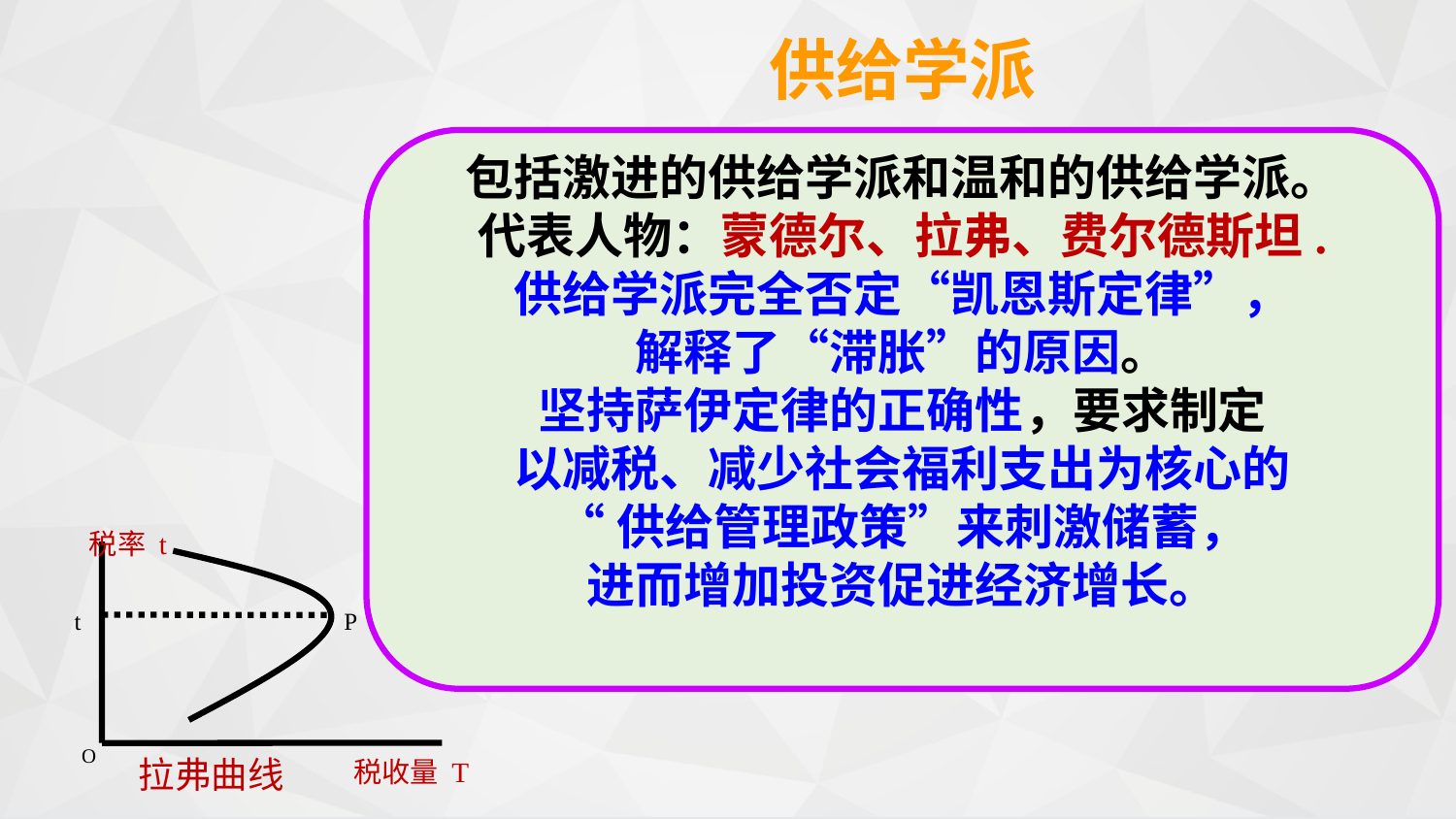

供给学派
包括激进的供给学派和温和的供给学派。
代表人物：蒙德尔、拉弗、费尔德斯坦.
供给学派完全否定“凯恩斯定律”，
解释了“滞胀”的原因。
坚持萨伊定律的正确性，要求制定
以减税、减少社会福利支出为核心的
“供给管理政策”来刺激储蓄，
进而增加投资促进经济增长。
税率 t

t
P

O

税收量 T
拉弗曲线